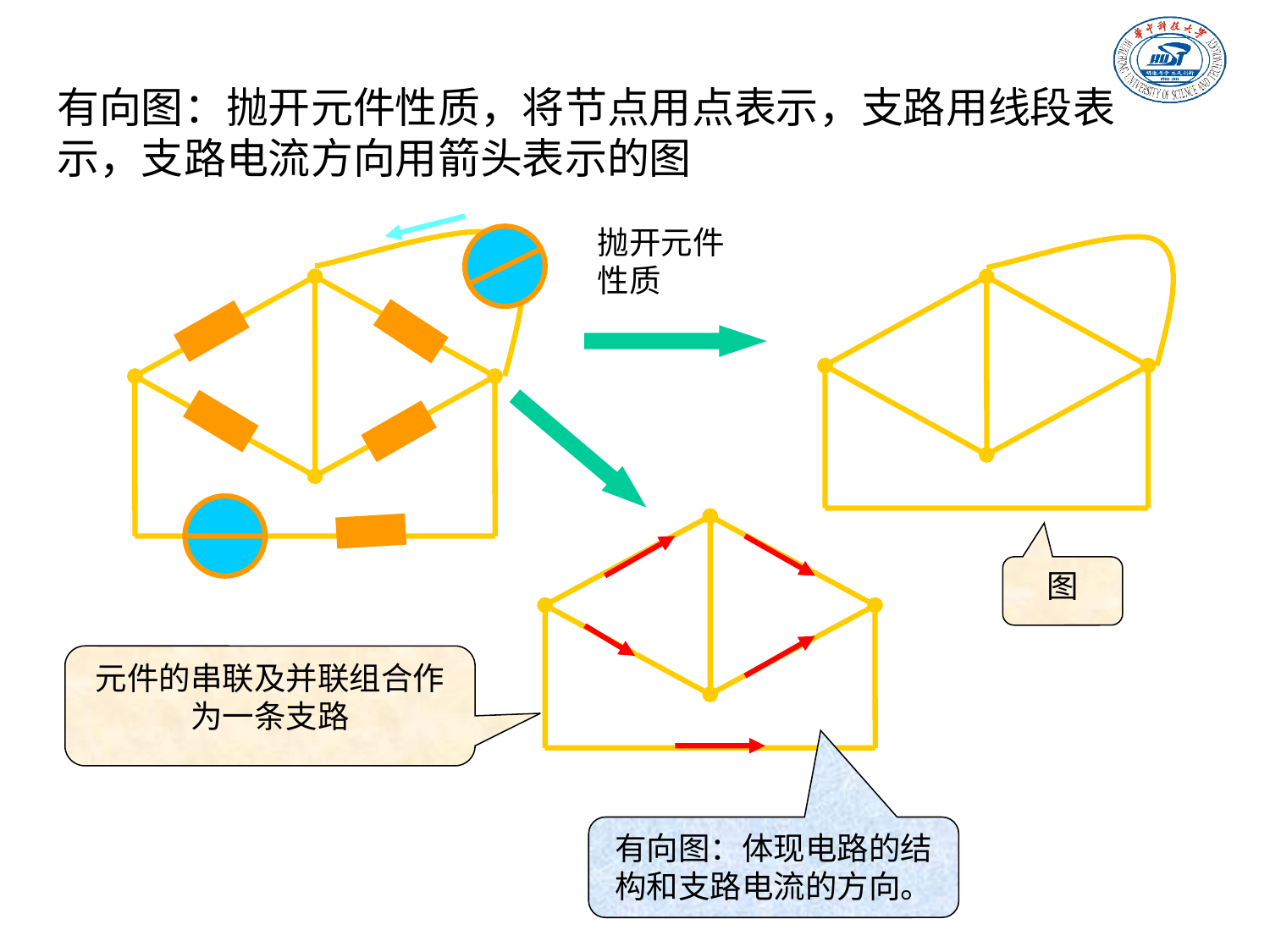

3.1   电路的图
有向图：抛开元件性质，将节点用点表示，支路用线段表示，支路电流方向用箭头表示的图
i

R1
R3

R2

R4

_

+

R5
uS
抛开元件性质

8
1
3

5

2
4
7
6

1
3

5

2
4
6

图
元件的串联及并联组合作为一条支路
有向图：体现电路的结构和支路电流的方向。